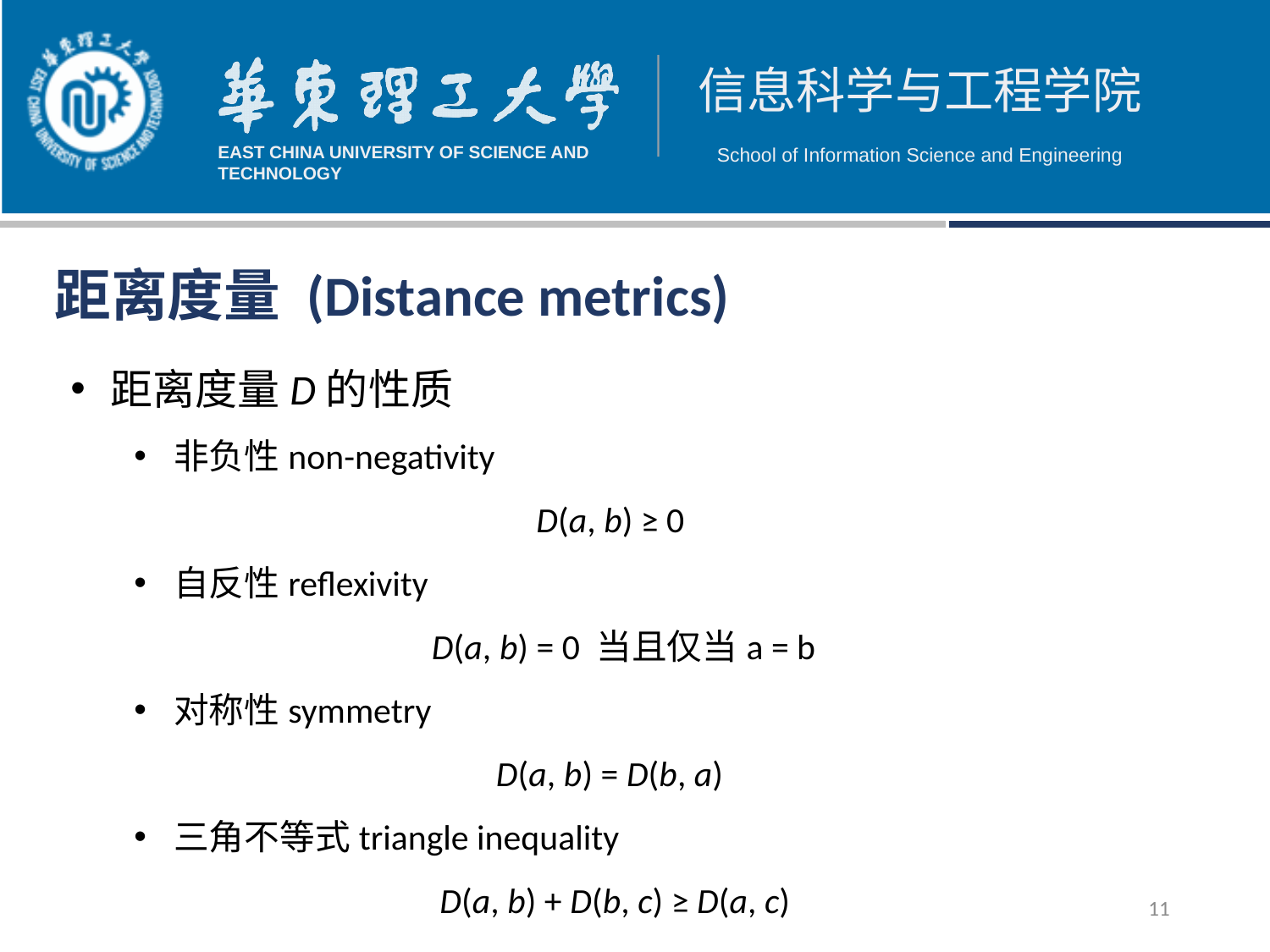

# 距离度量 (Distance metrics)
距离度量D的性质
非负性non-negativity
                                                  D(a, b) ≥ 0
自反性reflexivity
                                     D(a, b) = 0 当且仅当a = b
对称性symmetry
                                             D(a, b) = D(b, a)
三角不等式triangle inequality
                                      D(a, b) + D(b, c) ≥ D(a, c)
11